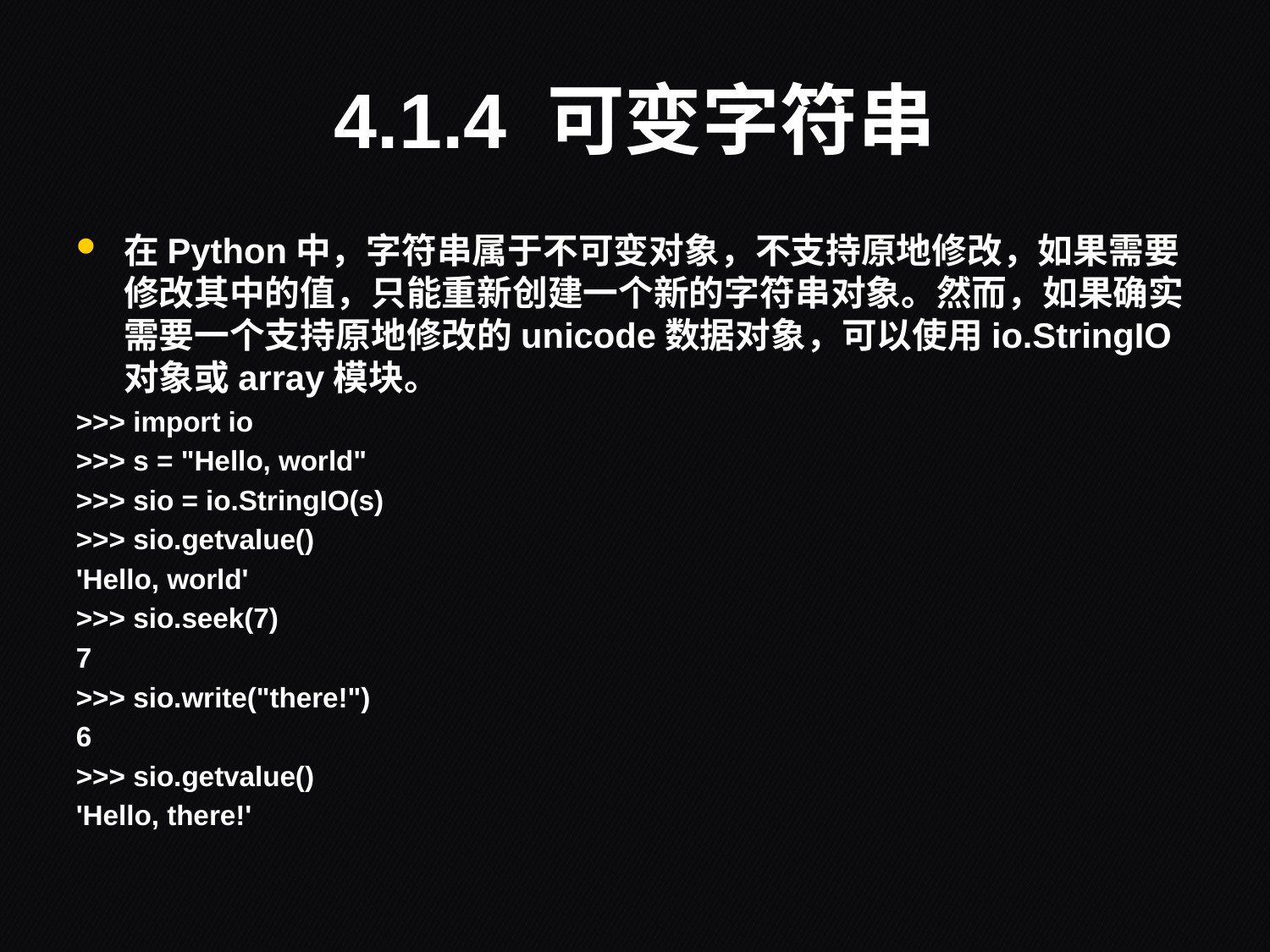

# 4.1.4 可变字符串
在Python中，字符串属于不可变对象，不支持原地修改，如果需要修改其中的值，只能重新创建一个新的字符串对象。然而，如果确实需要一个支持原地修改的unicode数据对象，可以使用io.StringIO对象或array模块。
>>> import io
>>> s = "Hello, world"
>>> sio = io.StringIO(s)
>>> sio.getvalue()
'Hello, world'
>>> sio.seek(7)
7
>>> sio.write("there!")
6
>>> sio.getvalue()
'Hello, there!'